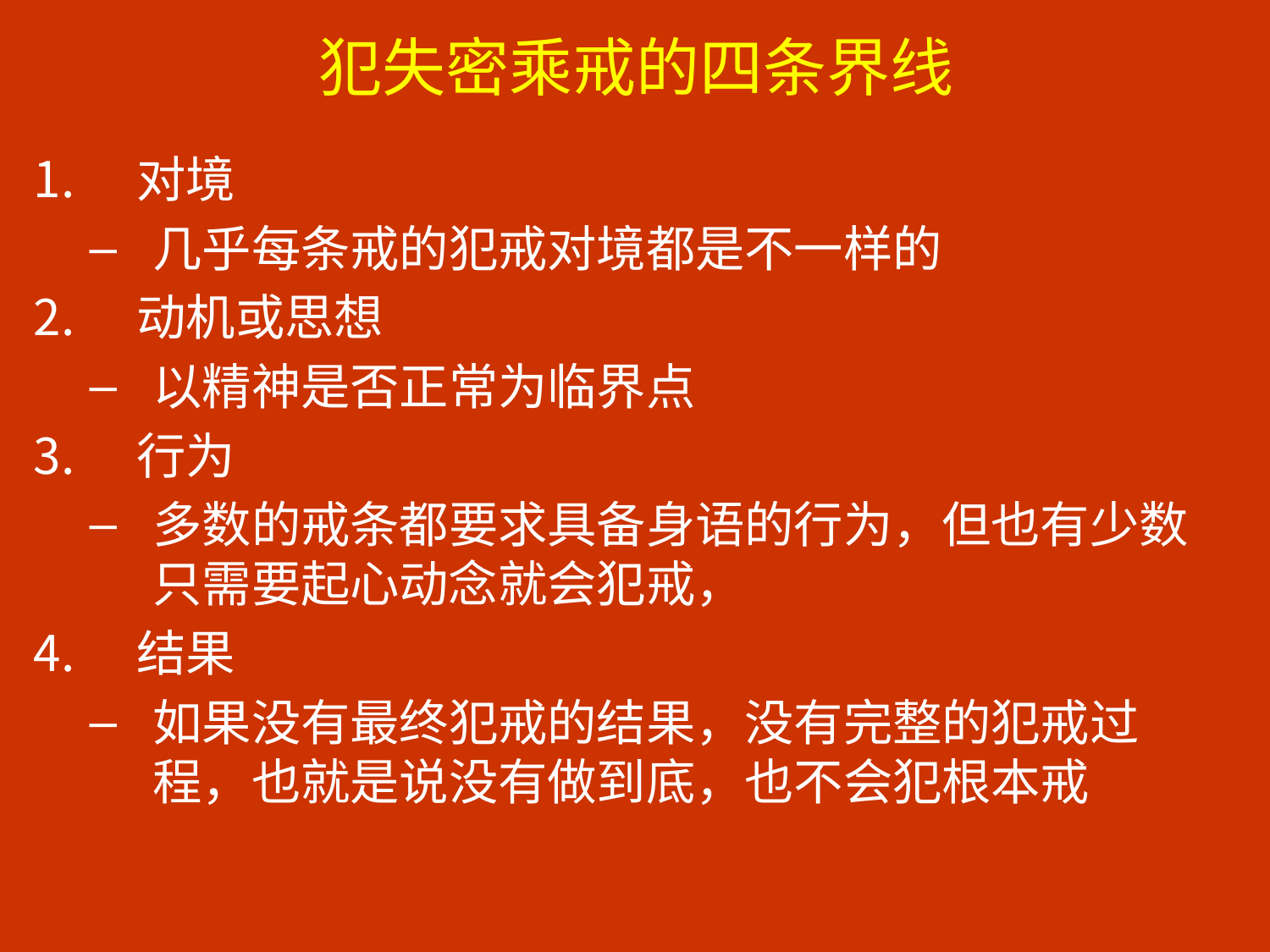

# 犯失密乘戒的四条界线
对境
几乎每条戒的犯戒对境都是不一样的
动机或思想
以精神是否正常为临界点
行为
多数的戒条都要求具备身语的行为，但也有少数只需要起心动念就会犯戒，
结果
如果没有最终犯戒的结果，没有完整的犯戒过程，也就是说没有做到底，也不会犯根本戒